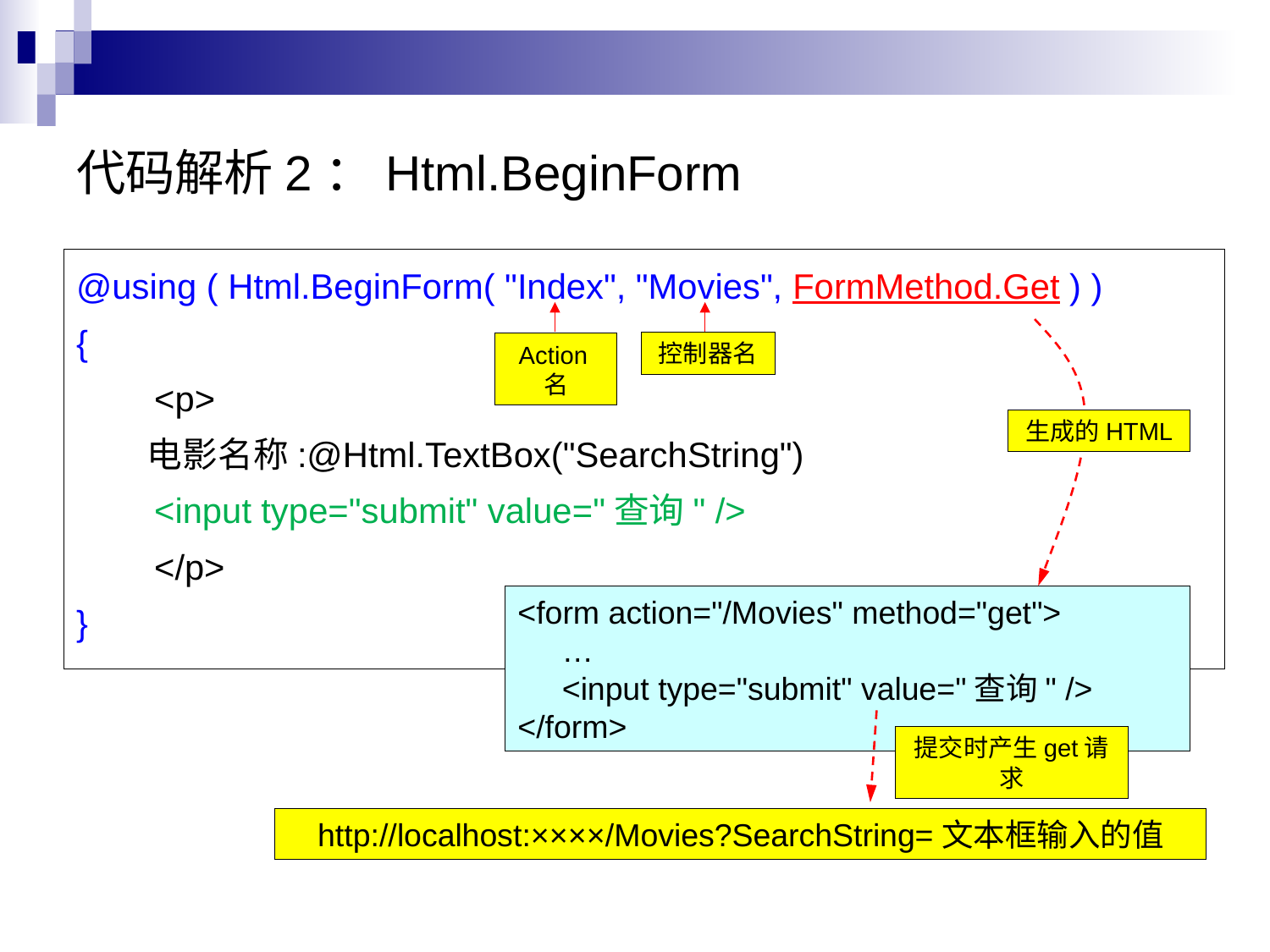

代码解析2：Html.BeginForm
@using ( Html.BeginForm( "Index", "Movies", FormMethod.Get ) )
{
        <p>
        电影名称:@Html.TextBox("SearchString")
        <input type="submit" value="查询" />
        </p>
}

控制器名
Action名
生成的HTML
<form action="/Movies" method="get">
     …
     <input type="submit" value="查询" />
</form>

提交时产生get请求
http://localhost:××××/Movies?SearchString=文本框输入的值